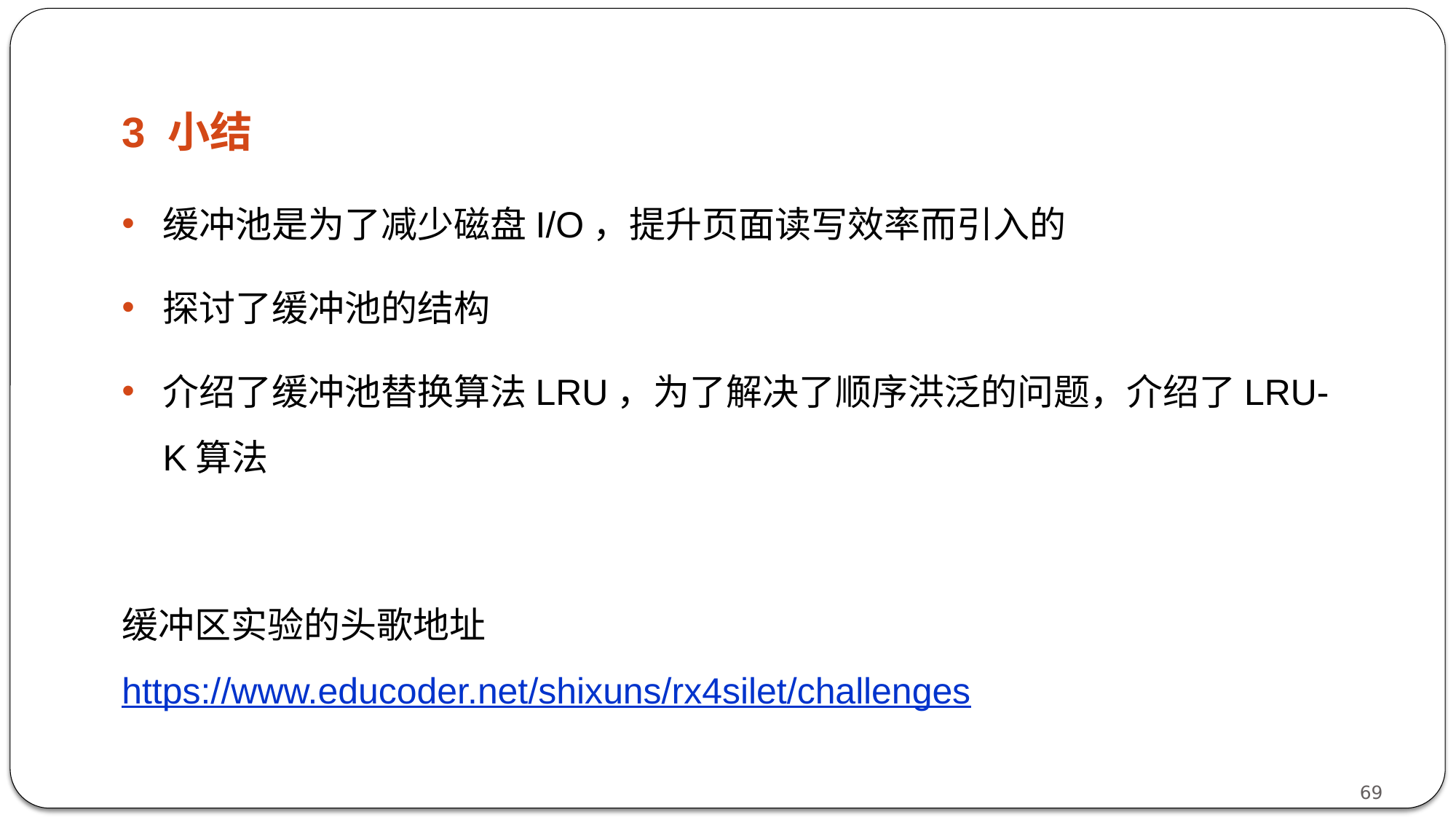

# 3 小结
缓冲池是为了减少磁盘I/O，提升页面读写效率而引入的
探讨了缓冲池的结构
介绍了缓冲池替换算法LRU，为了解决了顺序洪泛的问题，介绍了LRU-K算法

缓冲区实验的头歌地址https://www.educoder.net/shixuns/rx4silet/challenges

69